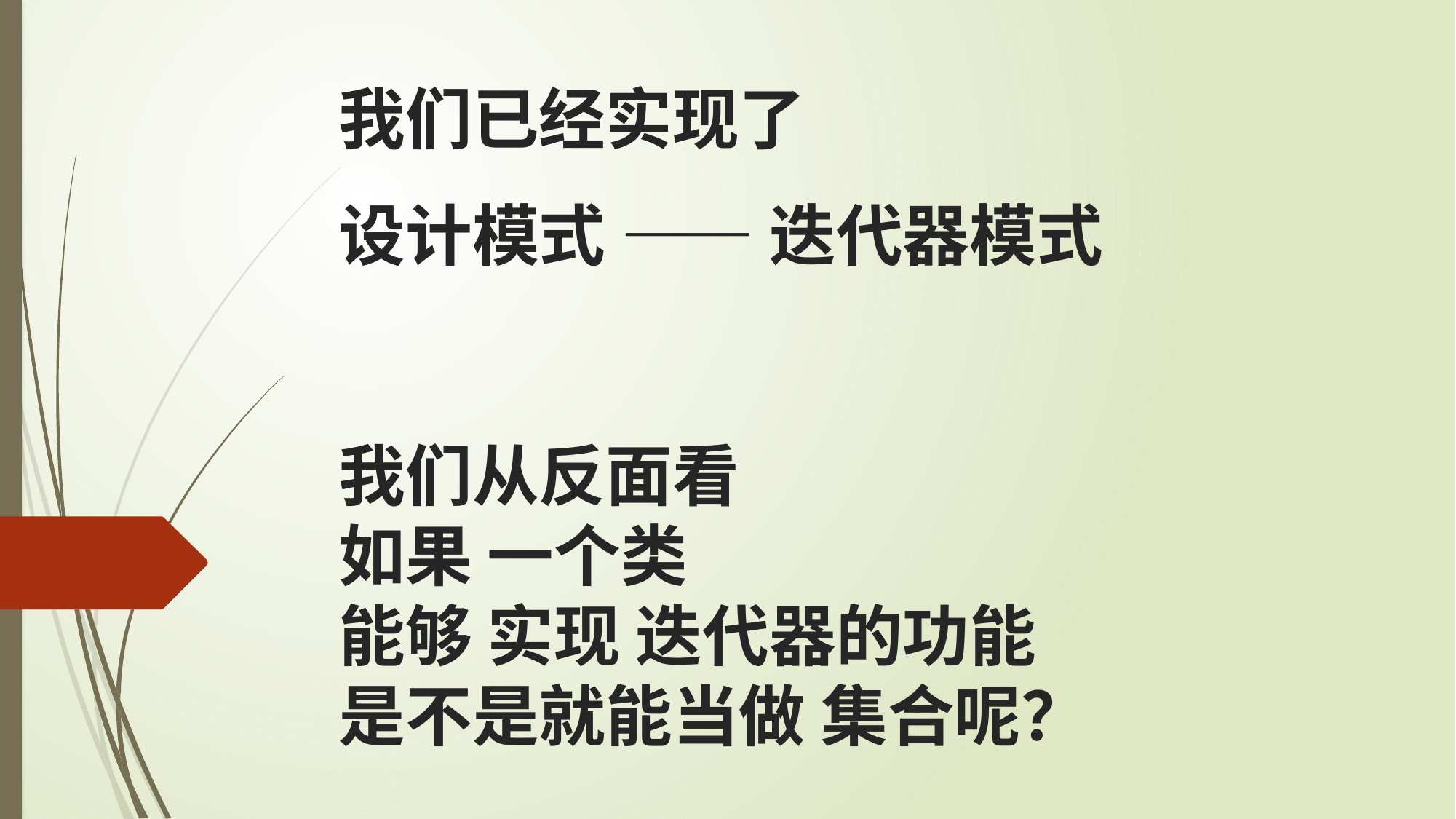

我们已经实现了

设计模式 —— 迭代器模式

我们从反面看
如果 一个类
能够 实现 迭代器的功能
是不是就能当做 集合呢？